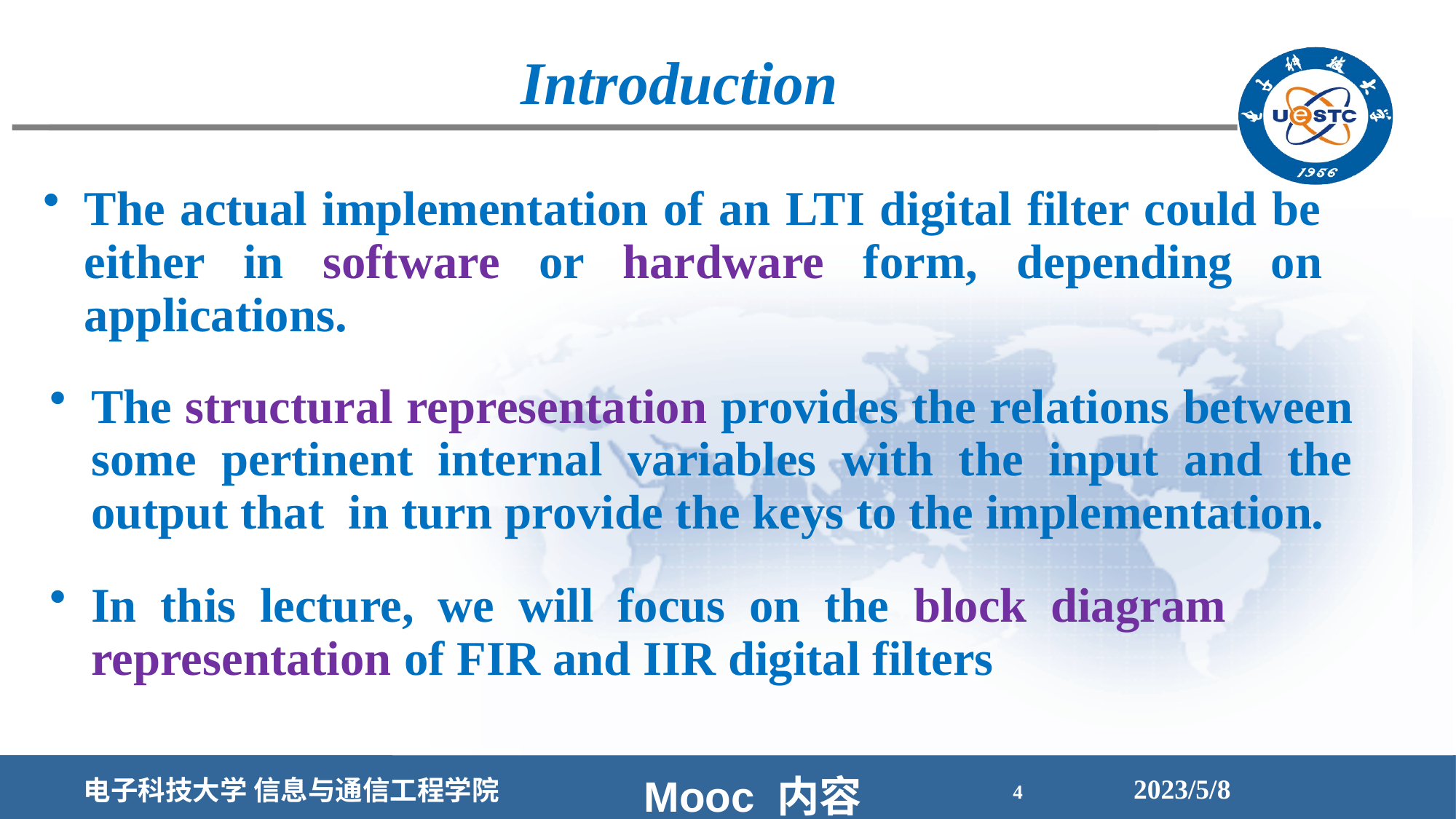

Introduction

The actual implementation of an LTI digital filter could be either in software or hardware form, depending on applications.
The structural representation provides the relations between some pertinent internal variables with the input and the output that  in turn provide the keys to the implementation.
In this lecture, we will focus on the block diagram representation of FIR and IIR digital filters
Mooc 内容